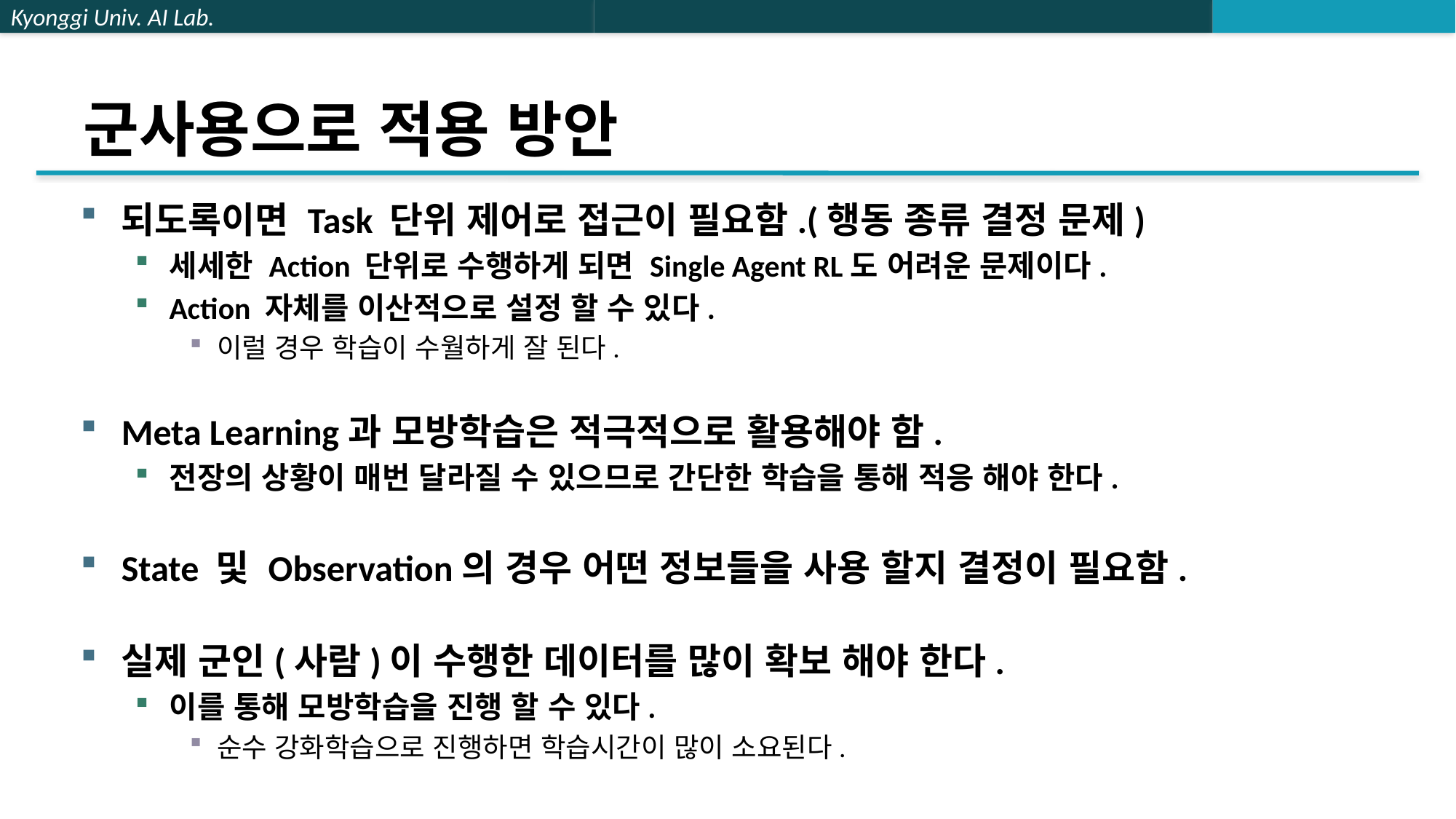

# 군사용으로 적용 방안
되도록이면 Task 단위 제어로 접근이 필요함.(행동 종류 결정 문제)
세세한 Action 단위로 수행하게 되면 Single Agent RL도 어려운 문제이다.
Action 자체를 이산적으로 설정 할 수 있다.
이럴 경우 학습이 수월하게 잘 된다.

Meta Learning과 모방학습은 적극적으로 활용해야 함.
전장의 상황이 매번 달라질 수 있으므로 간단한 학습을 통해 적응 해야 한다.

State 및 Observation의 경우 어떤 정보들을 사용 할지 결정이 필요함.

실제 군인(사람)이 수행한 데이터를 많이 확보 해야 한다.
이를 통해 모방학습을 진행 할 수 있다.
순수 강화학습으로 진행하면 학습시간이 많이 소요된다.